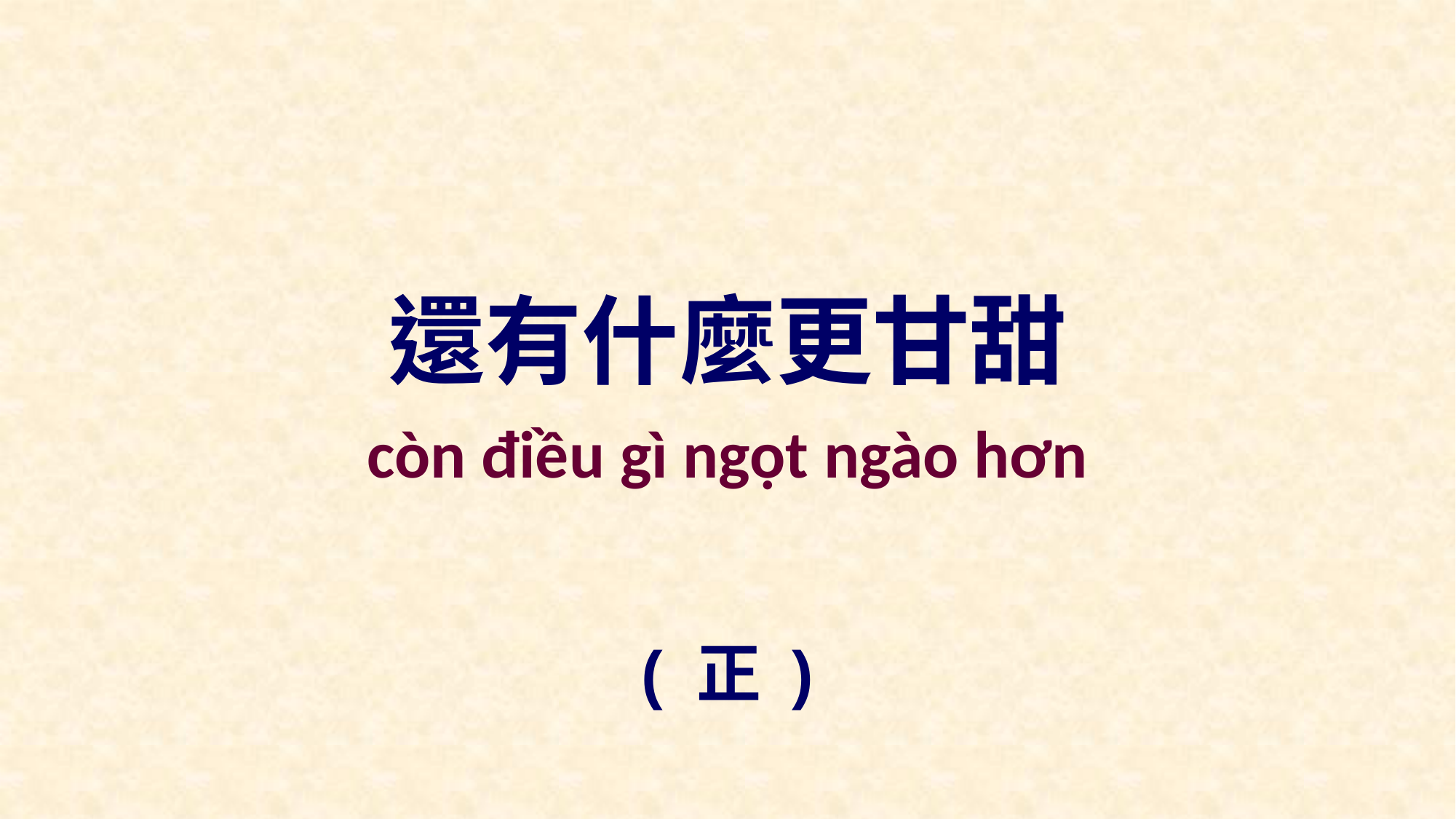

還有什麼更甘甜
còn điều gì ngọt ngào hơn
( 正 )